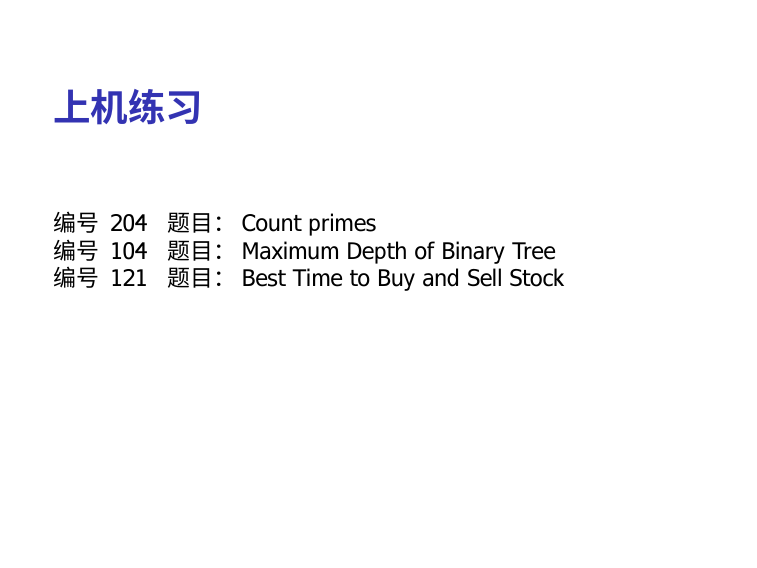

# 上机练习
编号 204  题目：Count primes
编号 104  题目：Maximum Depth of Binary Tree
编号 121  题目：Best Time to Buy and Sell Stock